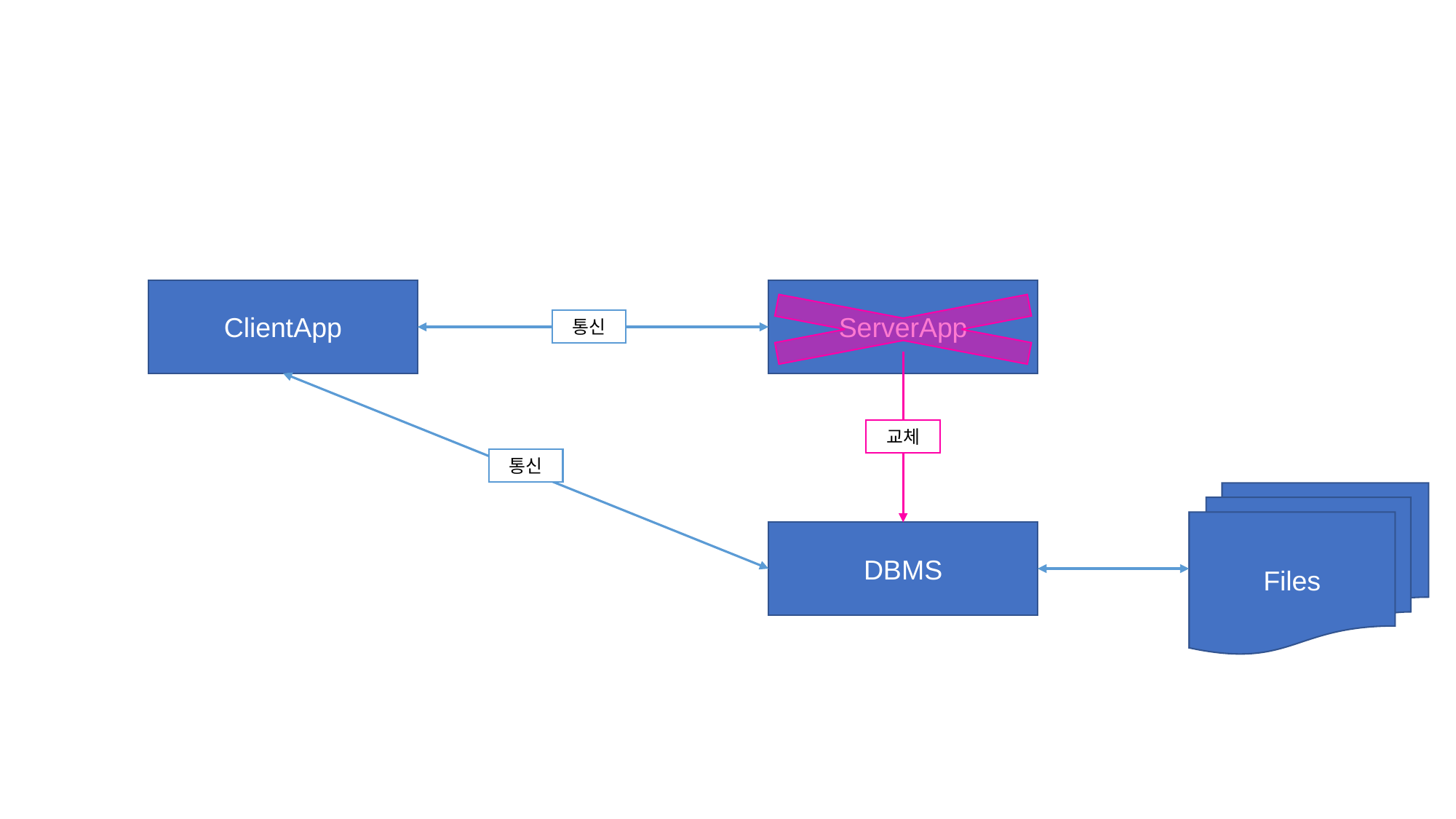

ServerApp
ClientApp

통신
교체
통신
Files
DBMS